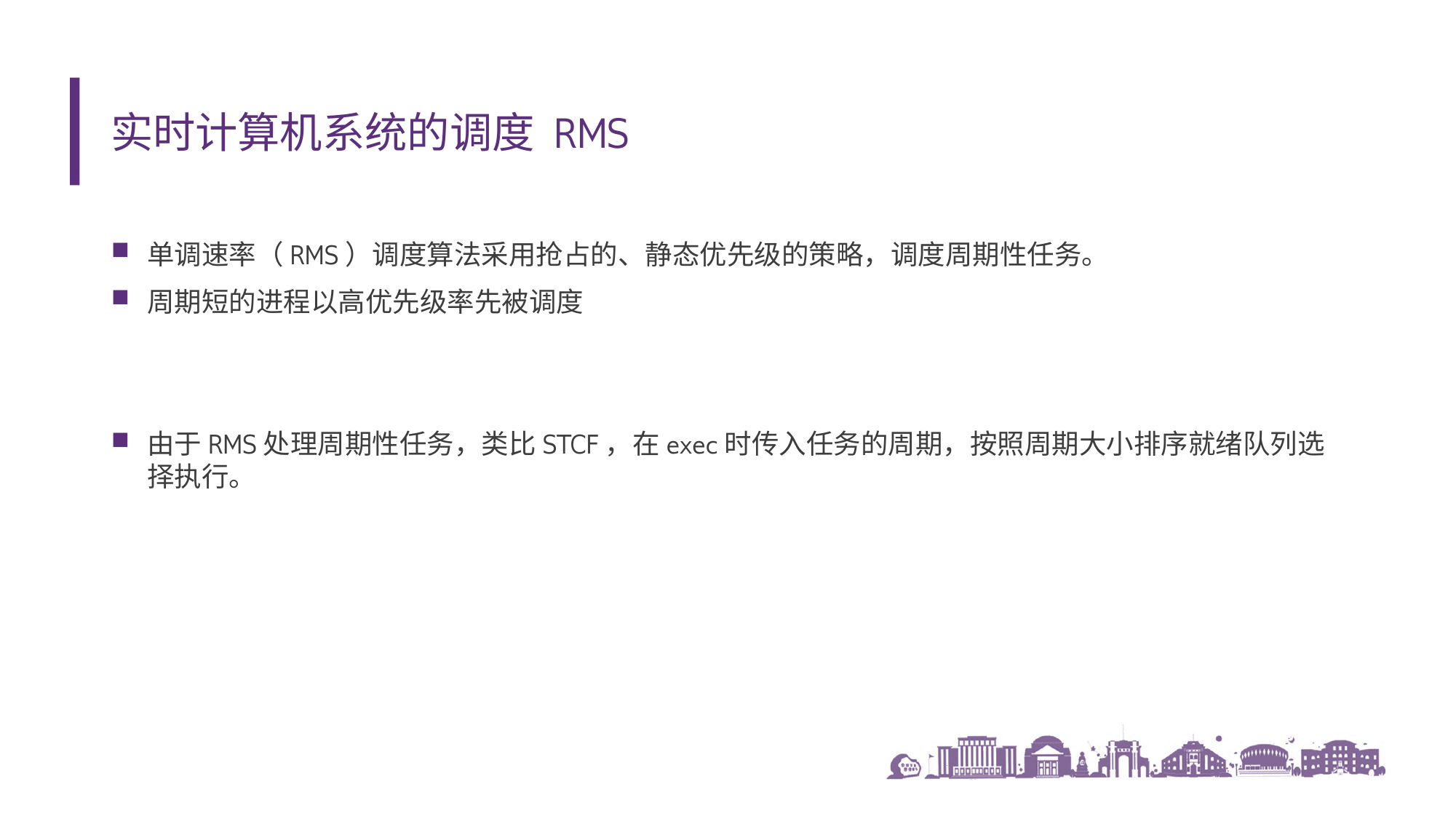

# 实时计算机系统的调度 RMS
单调速率（RMS）调度算法采用抢占的、静态优先级的策略，调度周期性任务。
周期短的进程以高优先级率先被调度

由于RMS处理周期性任务，类比STCF，在exec时传入任务的周期，按照周期大小排序就绪队列选择执行。